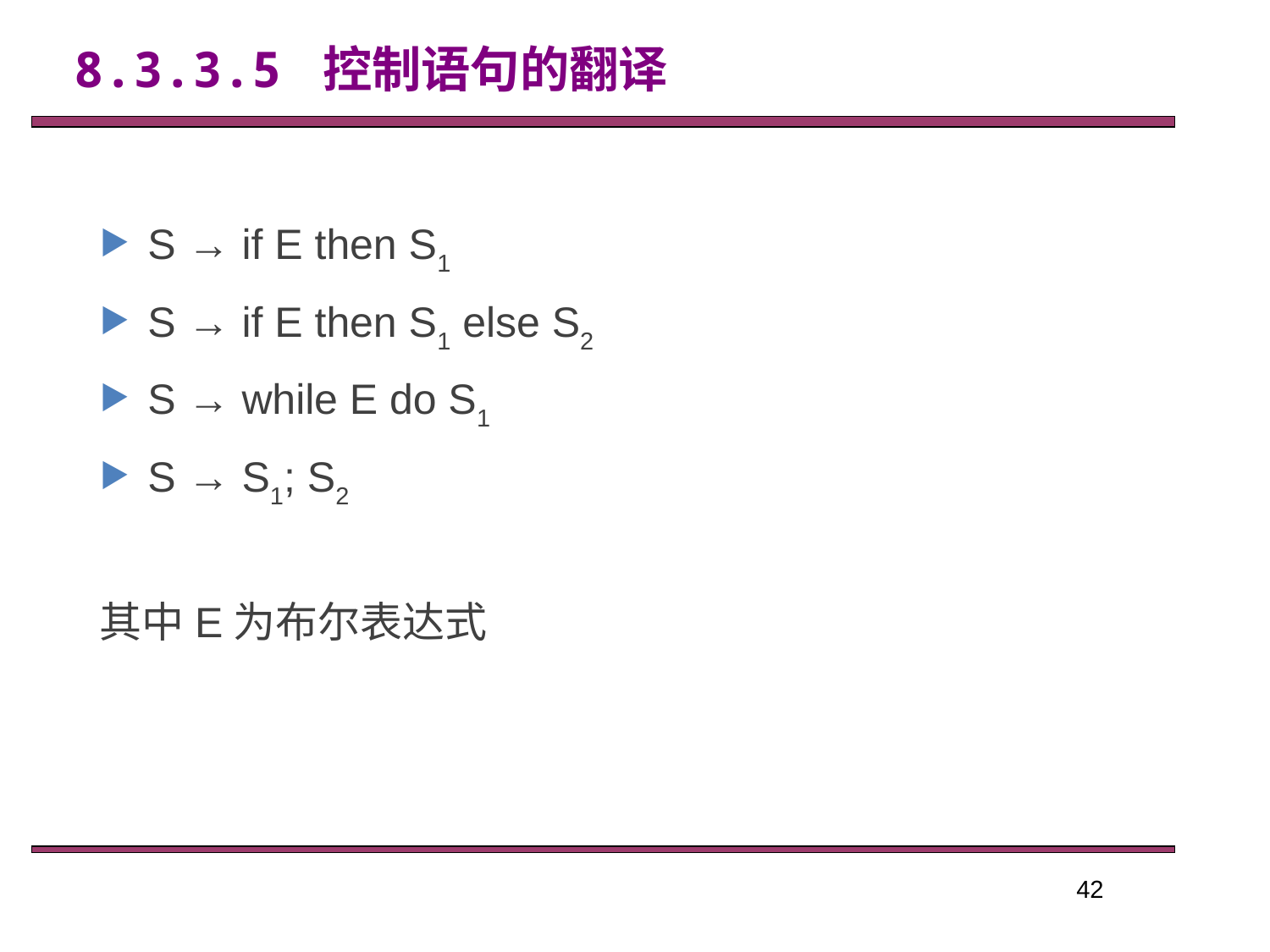

8.3.3.5 控制语句的翻译
S → if E then S1
S → if E then S1 else S2
S → while E do S1
S → S1; S2

其中E为布尔表达式
42